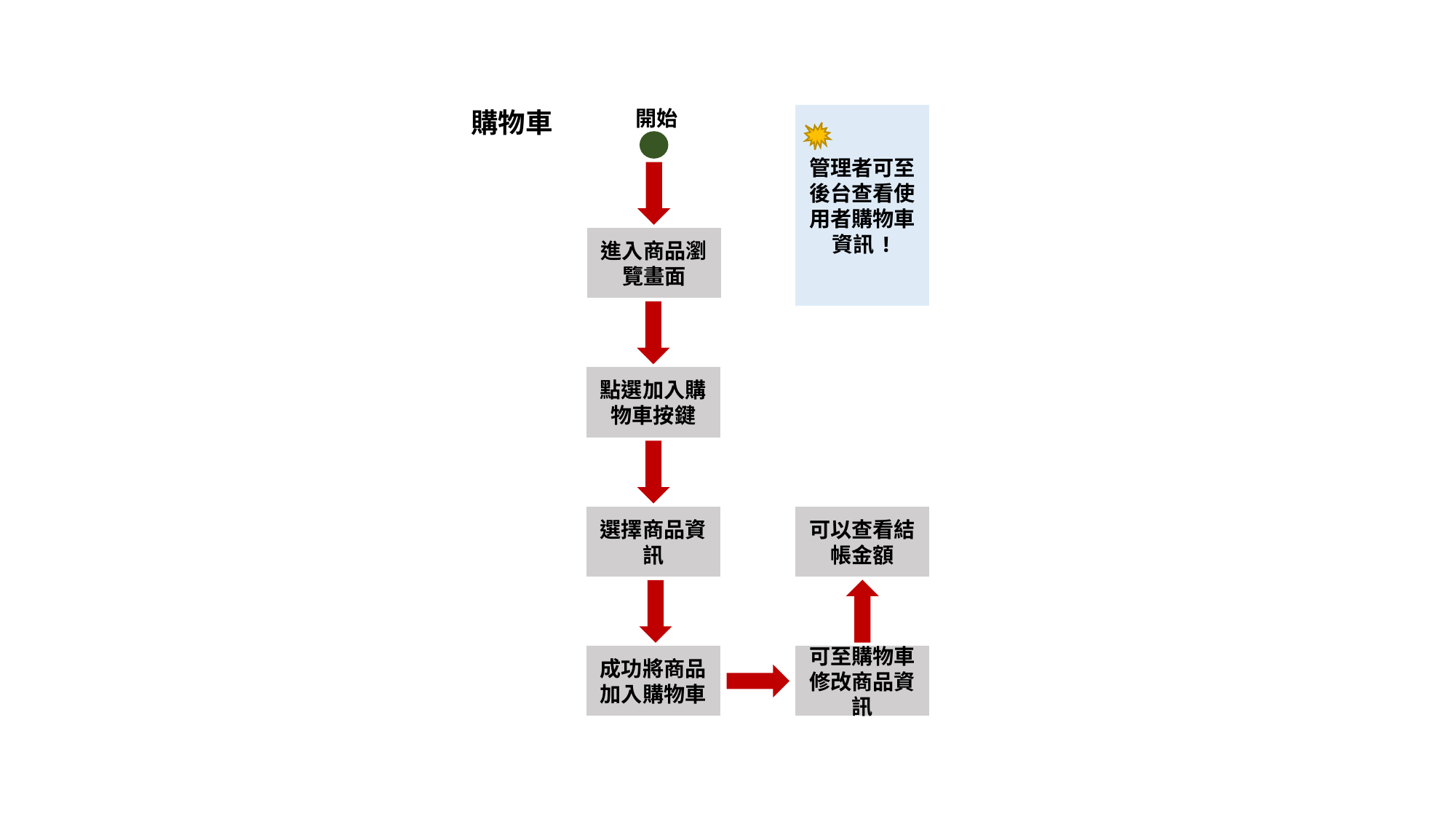

開始
購物車
管理者可至後台查看使用者購物車資訊!

進入商品瀏覽畫面

點選加入購物車按鍵

選擇商品資訊

成功將商品加入購物車
可至購物車修改商品資訊

可以查看結帳金額